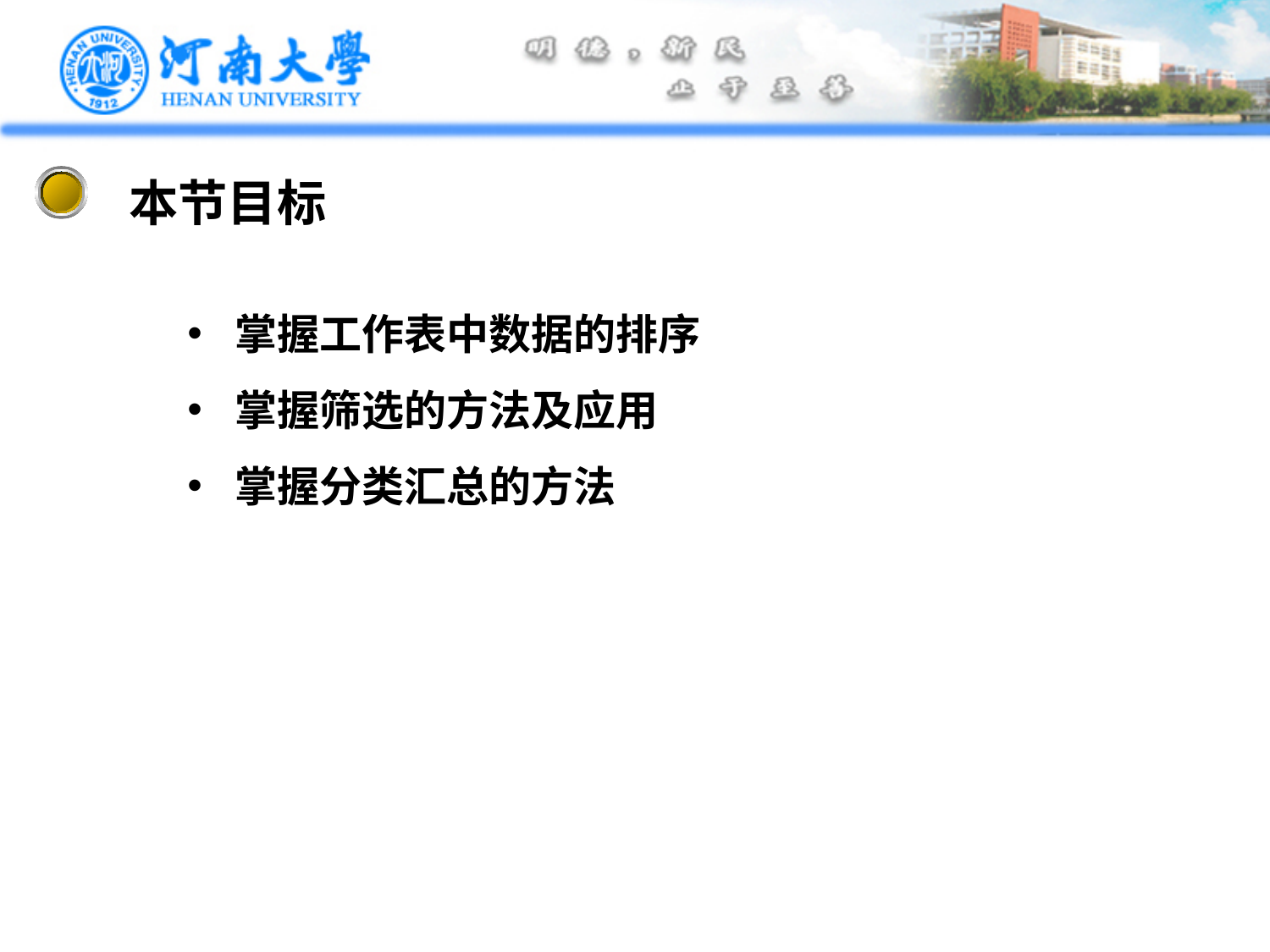

本节目标

掌握工作表中数据的排序
掌握筛选的方法及应用
掌握分类汇总的方法